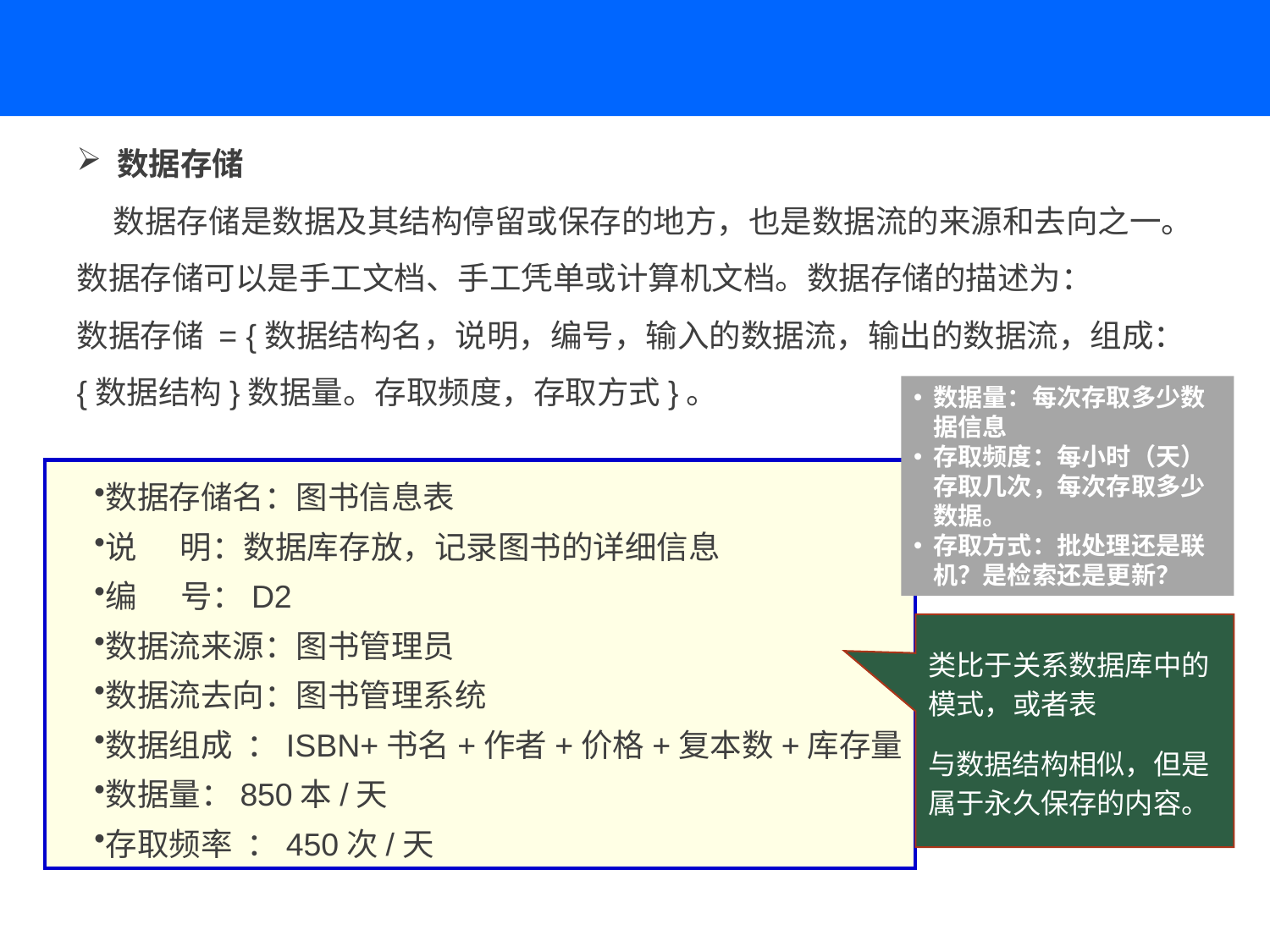

数据存储
    数据存储是数据及其结构停留或保存的地方，也是数据流的来源和去向之一。数据存储可以是手工文档、手工凭单或计算机文档。数据存储的描述为：
数据存储 = {数据结构名，说明，编号，输入的数据流，输出的数据流，组成：{数据结构}数据量。存取频度，存取方式}。
数据量：每次存取多少数据信息
存取频度：每小时（天）存取几次，每次存取多少数据。
存取方式：批处理还是联机？是检索还是更新？
数据存储名：图书信息表
说      明：数据库存放，记录图书的详细信息
编      号：D2
数据流来源：图书管理员
数据流去向：图书管理系统
数据组成  ：ISBN+书名+作者+价格+复本数+库存量
数据量：850本/天
存取频率  ：450次/天
类比于关系数据库中的模式，或者表
与数据结构相似，但是属于永久保存的内容。